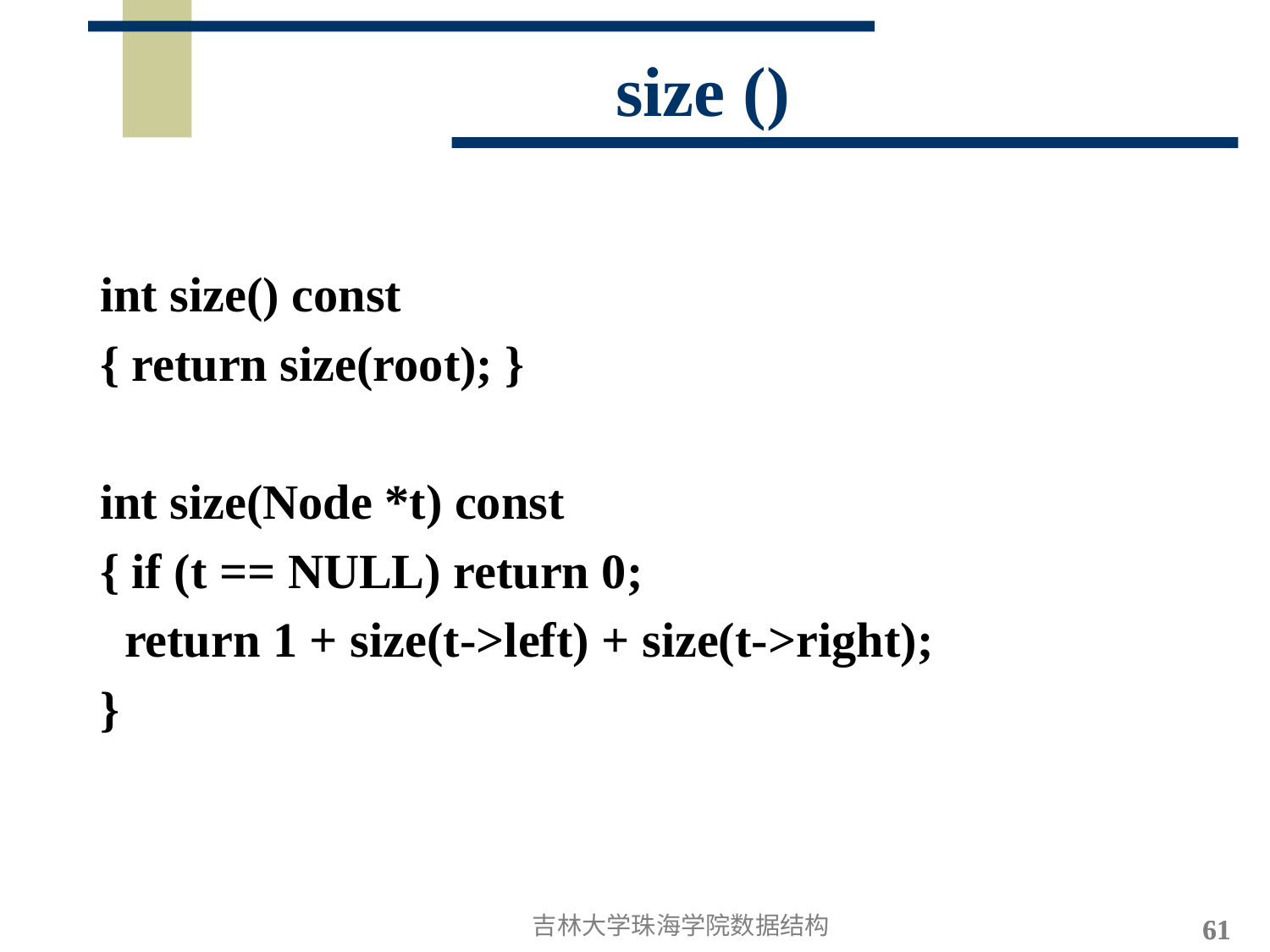

# size ()
 int size() const
 { return size(root); }

 int size(Node *t) const
 { if (t == NULL) return 0;
   return 1 + size(t->left) + size(t->right);
 }
61
吉林大学珠海学院数据结构